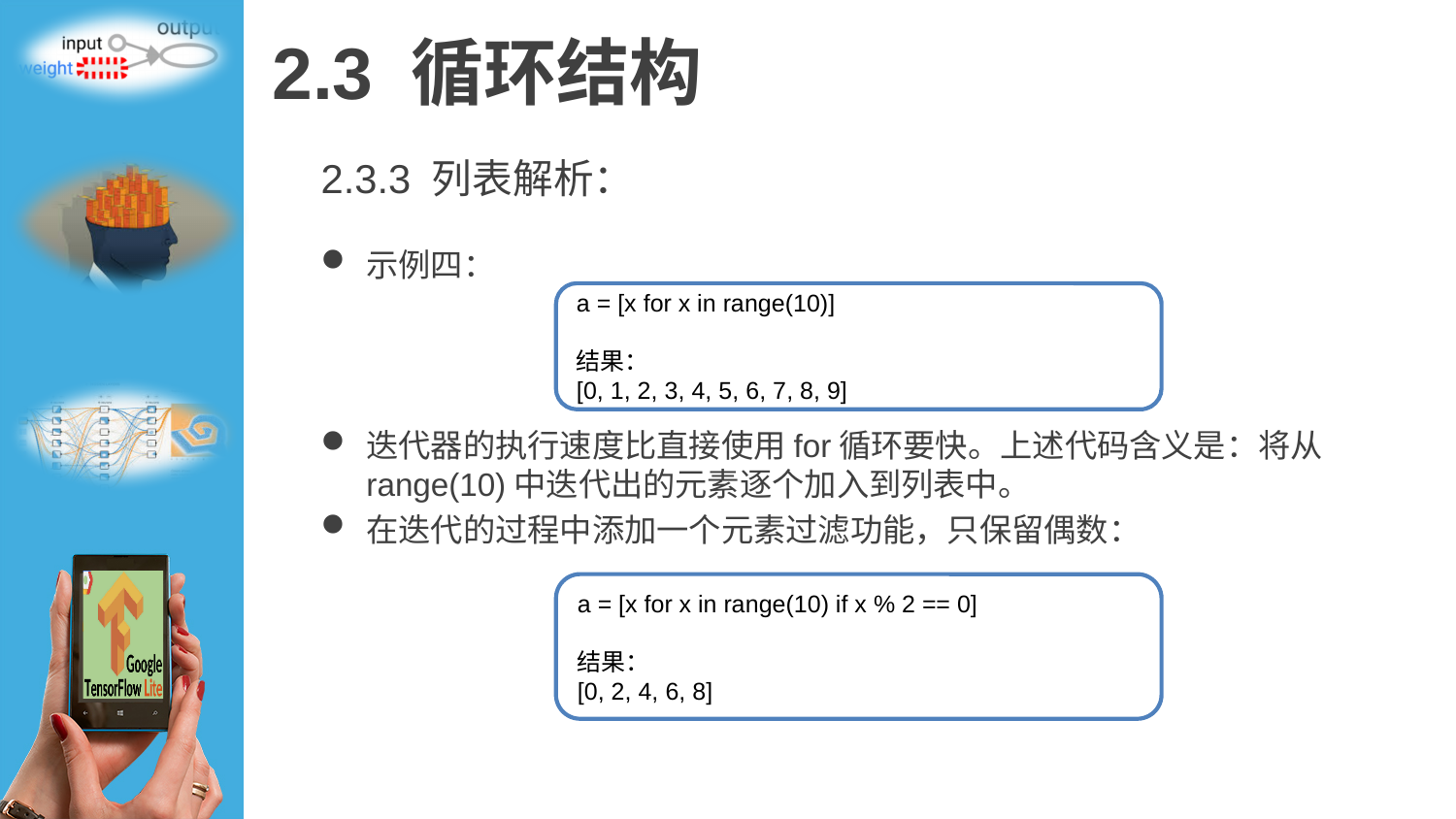

# 2.3 循环结构
2.3.3 列表解析：
示例四：

迭代器的执行速度比直接使用for循环要快。上述代码含义是：将从range(10)中迭代出的元素逐个加入到列表中。
在迭代的过程中添加一个元素过滤功能，只保留偶数：

a = [x for x in range(10)]

结果：
[0, 1, 2, 3, 4, 5, 6, 7, 8, 9]
a = [x for x in range(10) if x % 2 == 0]

结果：
[0, 2, 4, 6, 8]